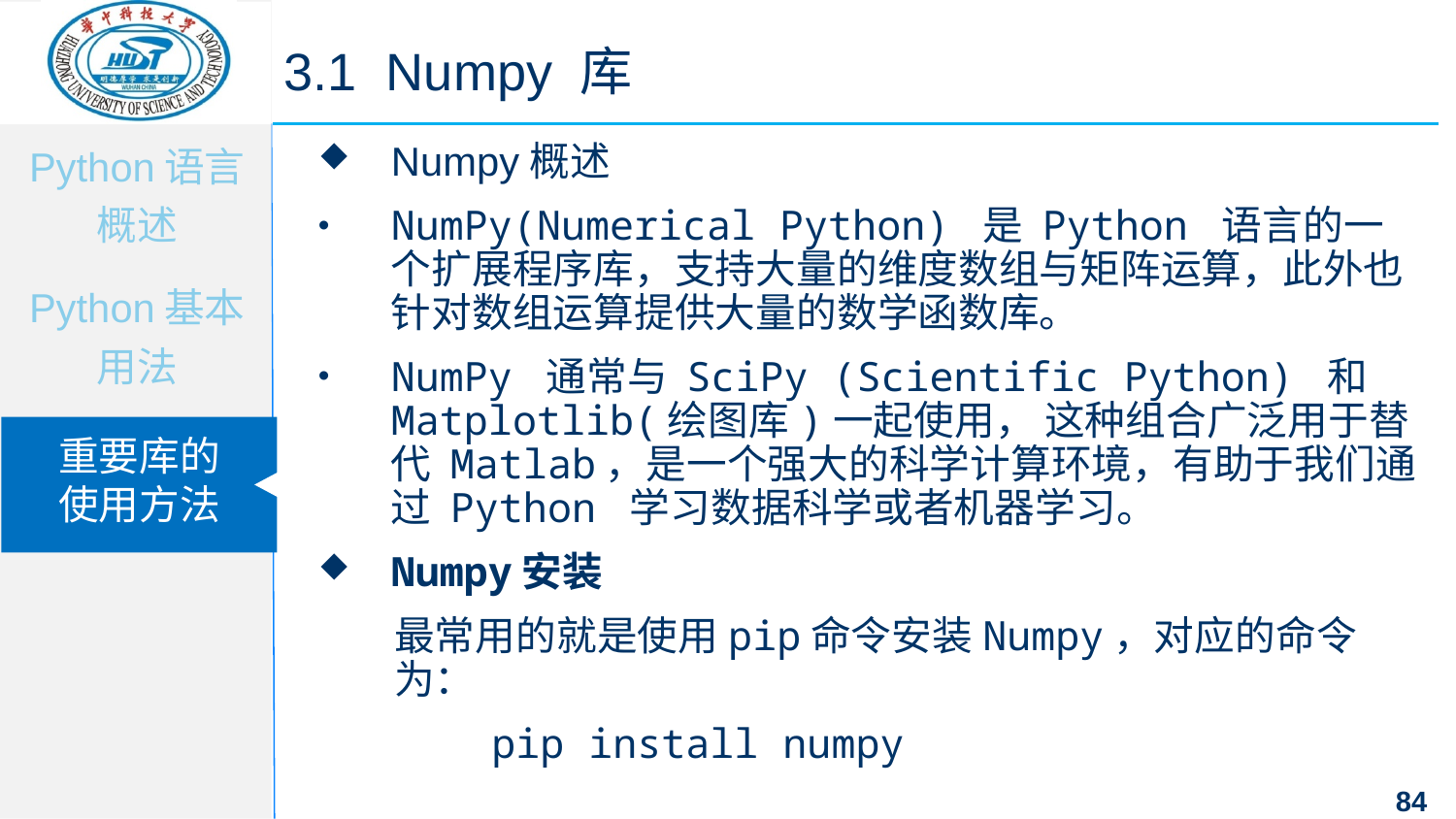

3.1  Numpy 库
Numpy概述
NumPy(Numerical Python) 是 Python 语言的一个扩展程序库，支持大量的维度数组与矩阵运算，此外也针对数组运算提供大量的数学函数库。
NumPy 通常与 SciPy (Scientific Python) 和 Matplotlib(绘图库)一起使用， 这种组合广泛用于替代 Matlab，是一个强大的科学计算环境，有助于我们通过 Python 学习数据科学或者机器学习。
Numpy安装
最常用的就是使用pip命令安装Numpy，对应的命令为：
    pip install numpy